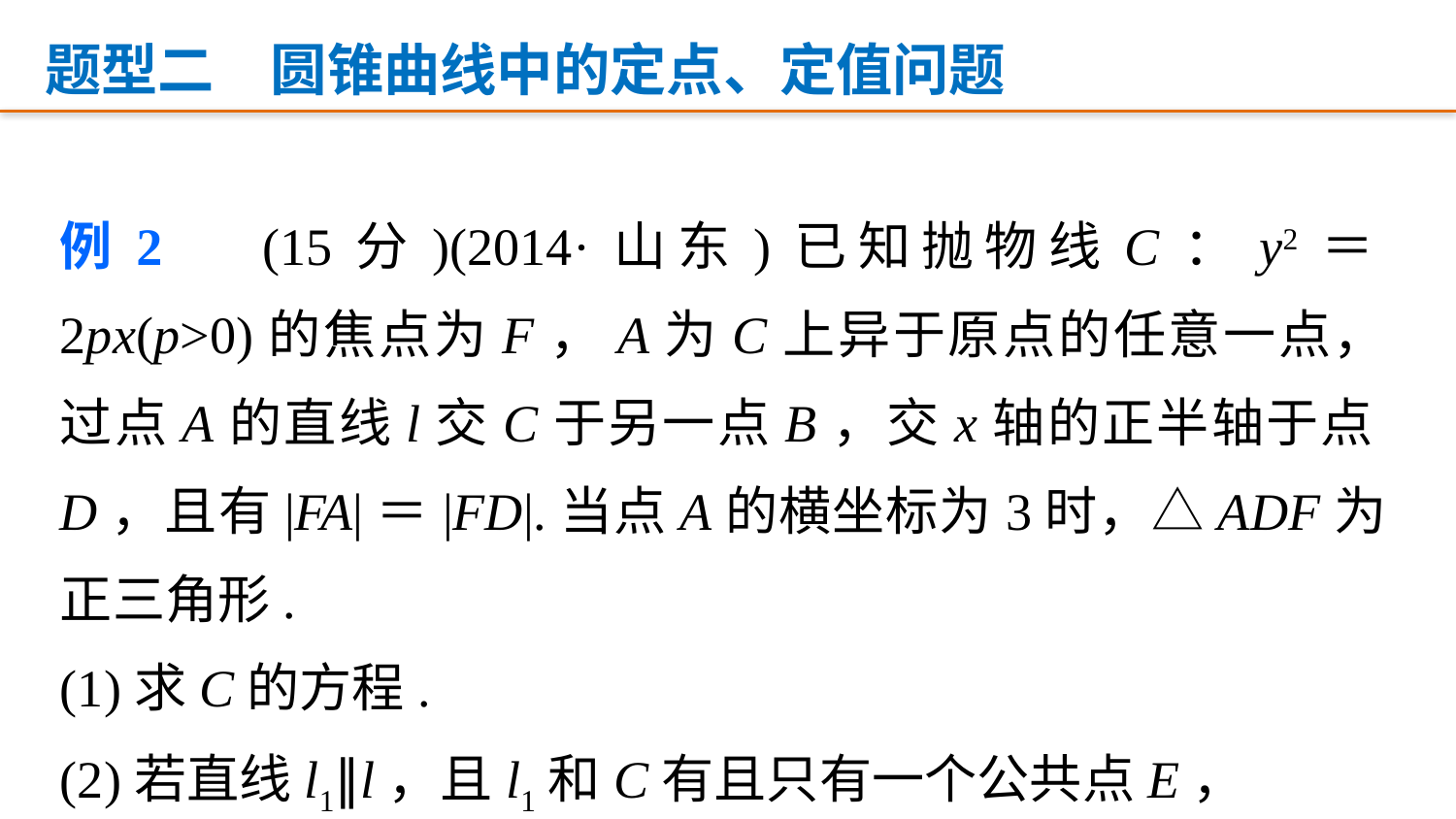

题型二　圆锥曲线中的定点、定值问题
例2　(15分)(2014·山东)已知抛物线C：y2＝2px(p>0)的焦点为F，A为C上异于原点的任意一点，过点A的直线l交C于另一点B，交x轴的正半轴于点D，且有|FA|＝|FD|.当点A的横坐标为3时，△ADF为正三角形.
(1)求C的方程.
(2)若直线l1∥l，且l1和C有且只有一个公共点E，